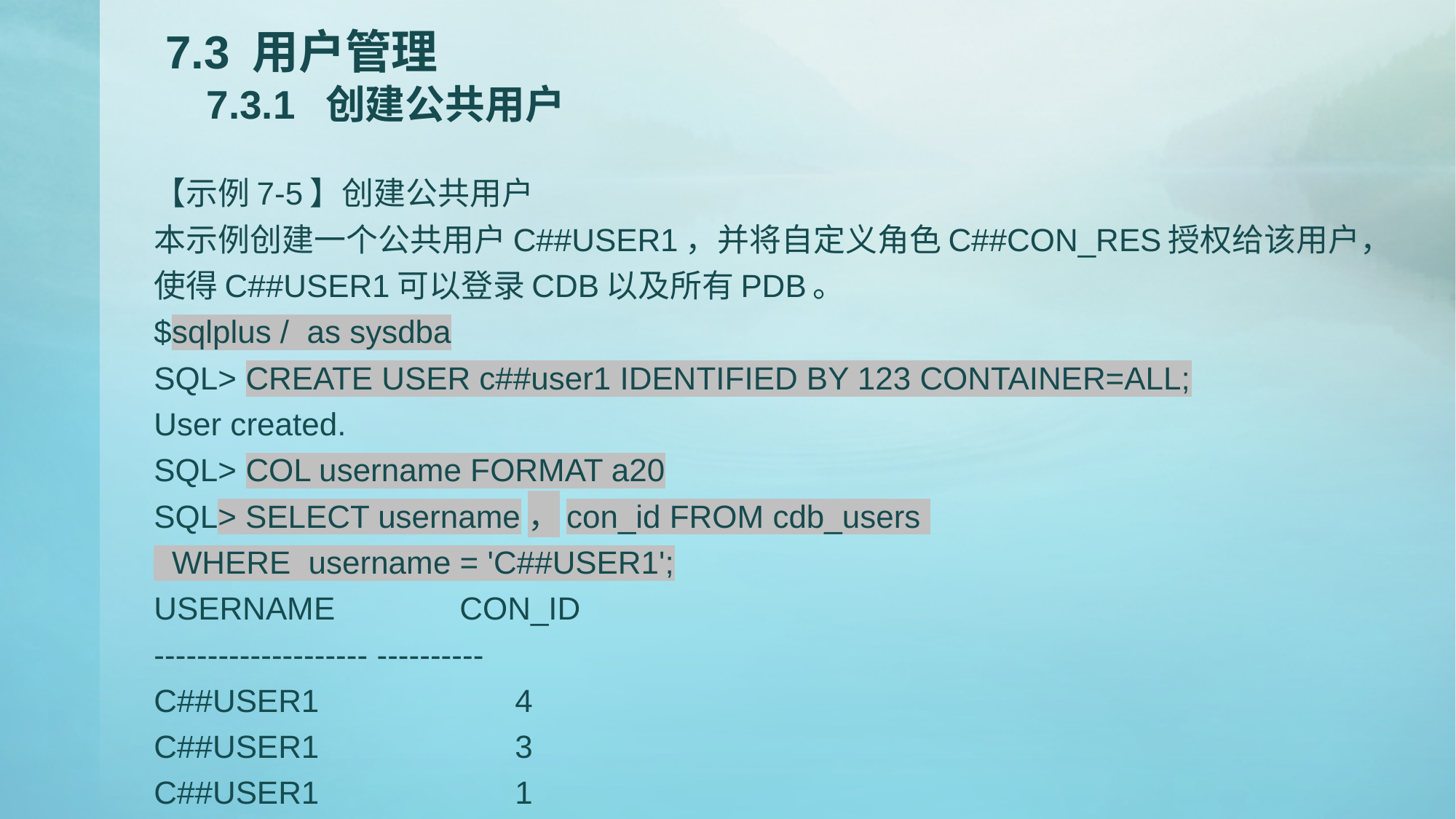

# 7.3 用户管理 7.3.1  创建公共用户
【示例7-5】创建公共用户
本示例创建一个公共用户C##USER1，并将自定义角色C##CON_RES授权给该用户，使得C##USER1可以登录CDB以及所有PDB。
$sqlplus /  as sysdba
SQL> CREATE USER c##user1 IDENTIFIED BY 123 CONTAINER=ALL;
User created.
SQL> COL username FORMAT a20
SQL> SELECT username，con_id FROM cdb_users
  WHERE  username = 'C##USER1';
USERNAME              CON_ID
-------------------- ----------
C##USER1                      4
C##USER1                      3
C##USER1                      1